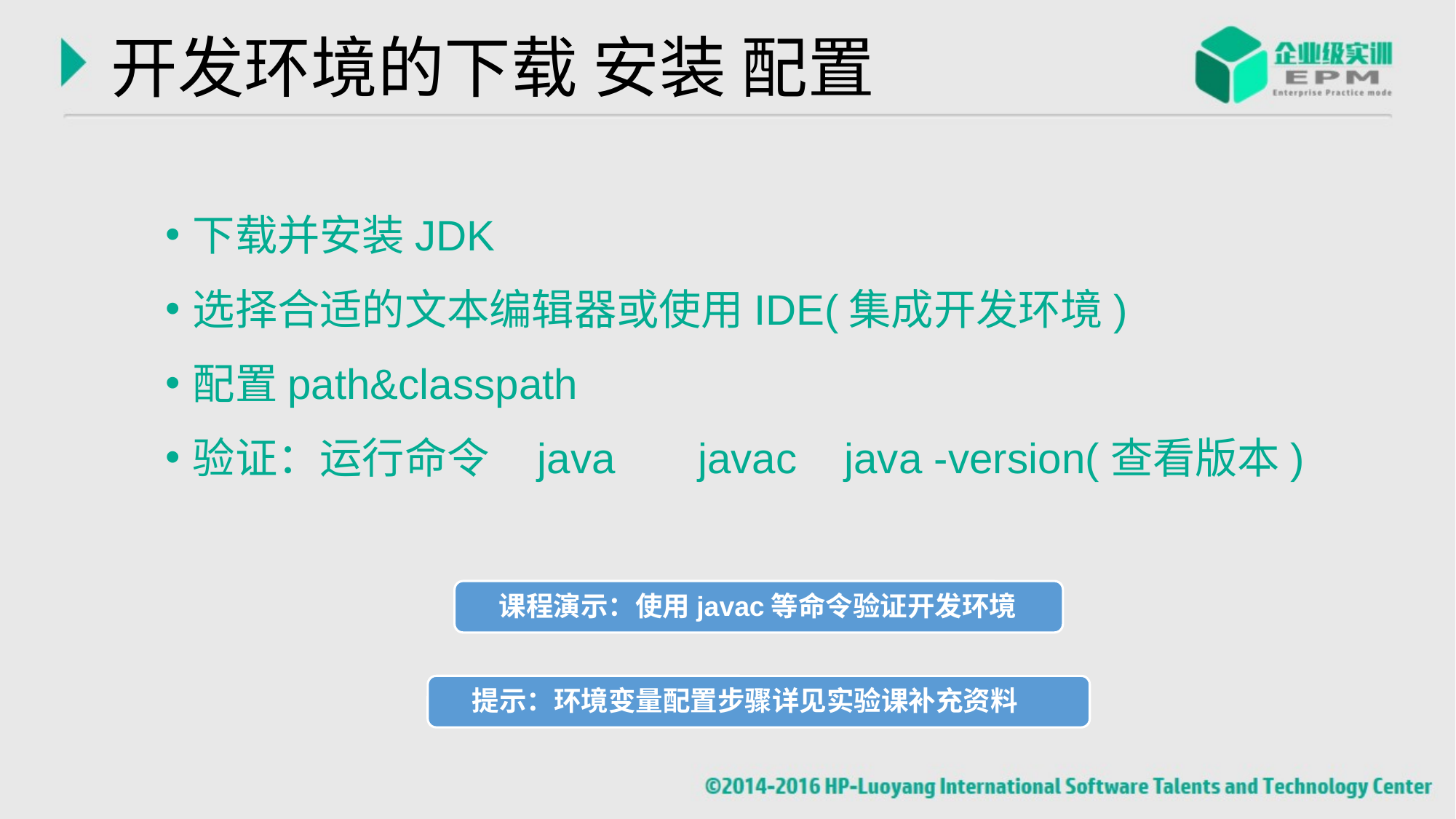

# 开发环境的下载 安装 配置

下载并安装JDK
选择合适的文本编辑器或使用IDE(集成开发环境)
配置path&classpath
验证：运行命令    java       javac    java -version(查看版本)
    课程演示：使用javac等命令验证开发环境
    提示：环境变量配置步骤详见实验课补充资料